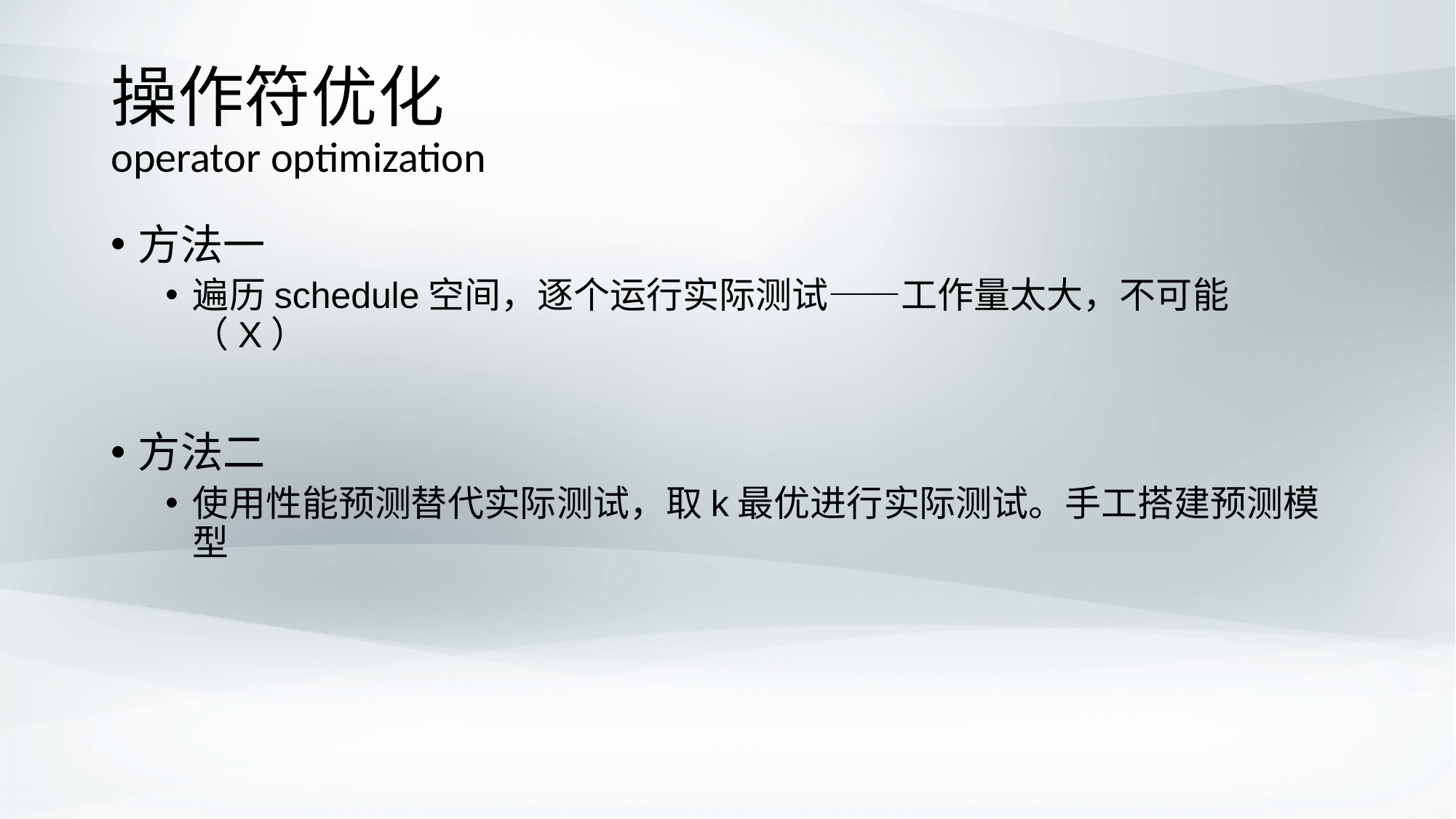

# 操作符优化 operator optimization
方法一
遍历schedule空间，逐个运行实际测试——工作量太大，不可能（X）

方法二
使用性能预测替代实际测试，取k最优进行实际测试。手工搭建预测模型